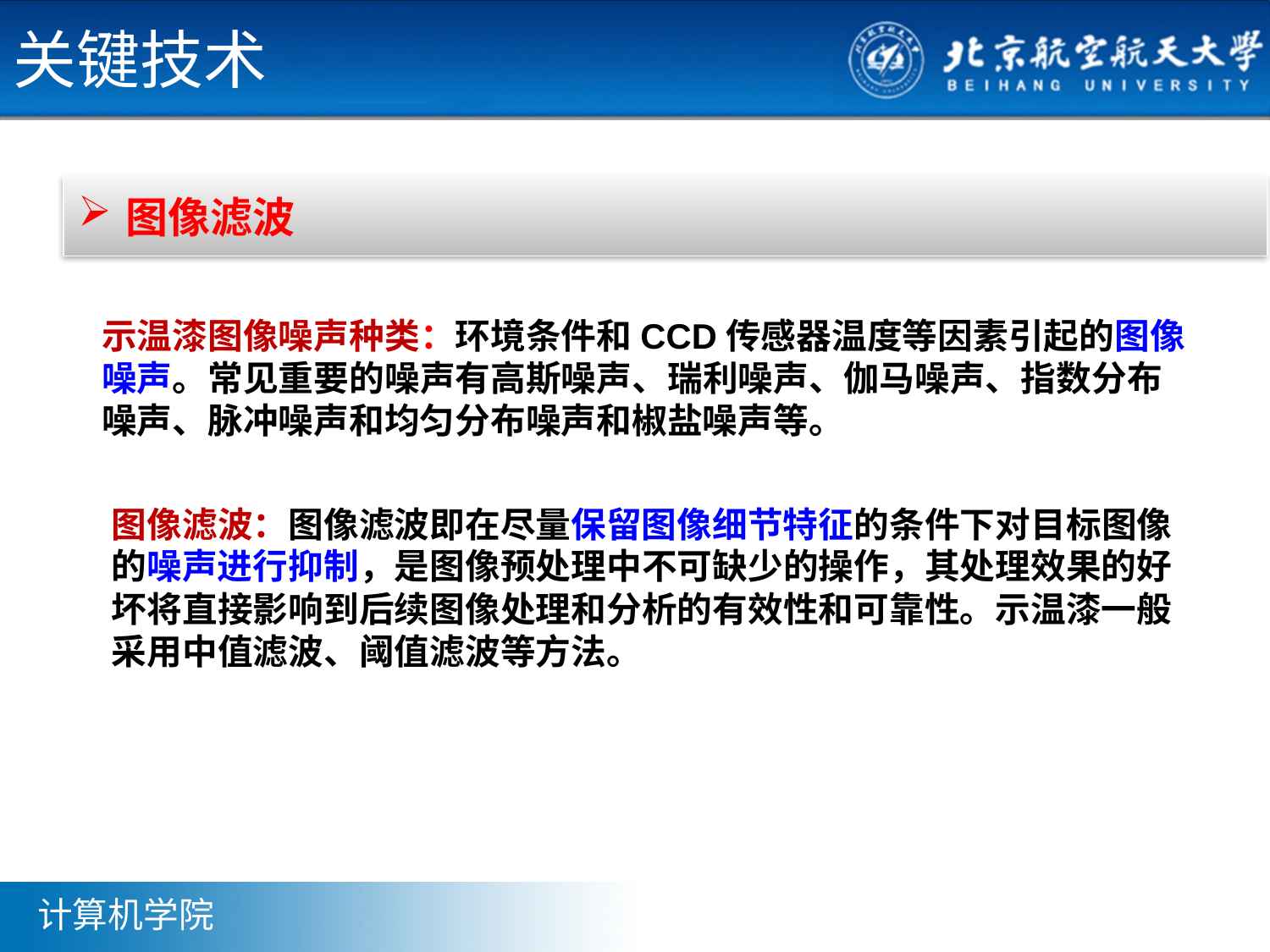

# 关键技术

图像滤波
示温漆图像噪声种类：环境条件和CCD传感器温度等因素引起的图像噪声。常见重要的噪声有高斯噪声、瑞利噪声、伽马噪声、指数分布噪声、脉冲噪声和均匀分布噪声和椒盐噪声等。
图像滤波：图像滤波即在尽量保留图像细节特征的条件下对目标图像的噪声进行抑制，是图像预处理中不可缺少的操作，其处理效果的好坏将直接影响到后续图像处理和分析的有效性和可靠性。示温漆一般采用中值滤波、阈值滤波等方法。